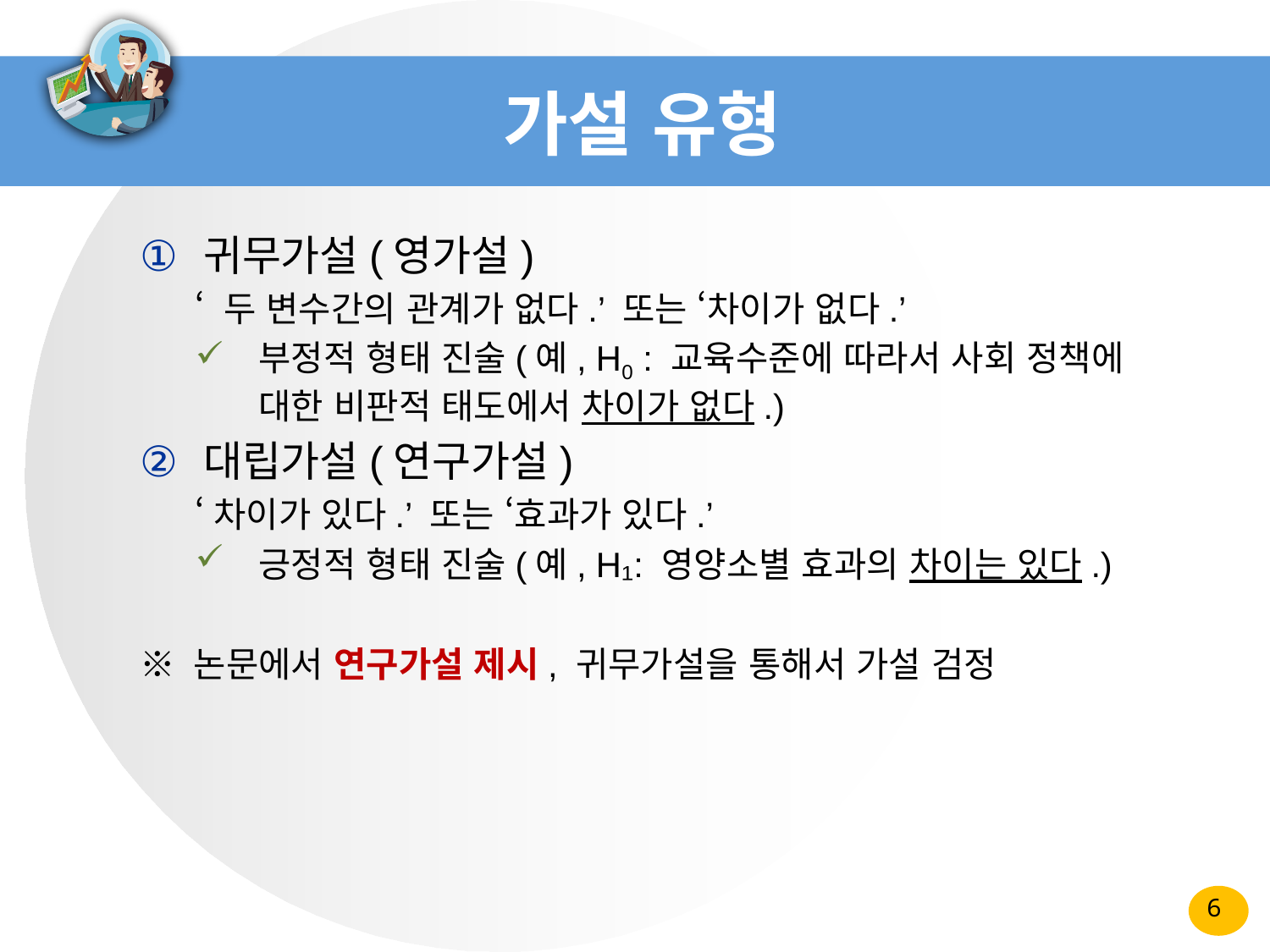

# 가설 유형
귀무가설(영가설)
‘ 두 변수간의 관계가 없다.’ 또는 ‘차이가 없다.’
부정적 형태 진술(예, H0 : 교육수준에 따라서 사회 정책에 대한 비판적 태도에서 차이가 없다.)
대립가설(연구가설)
‘차이가 있다.’ 또는 ‘효과가 있다.’
긍정적 형태 진술(예, H₁: 영양소별 효과의 차이는 있다.)

※ 논문에서 연구가설 제시, 귀무가설을 통해서 가설 검정

6